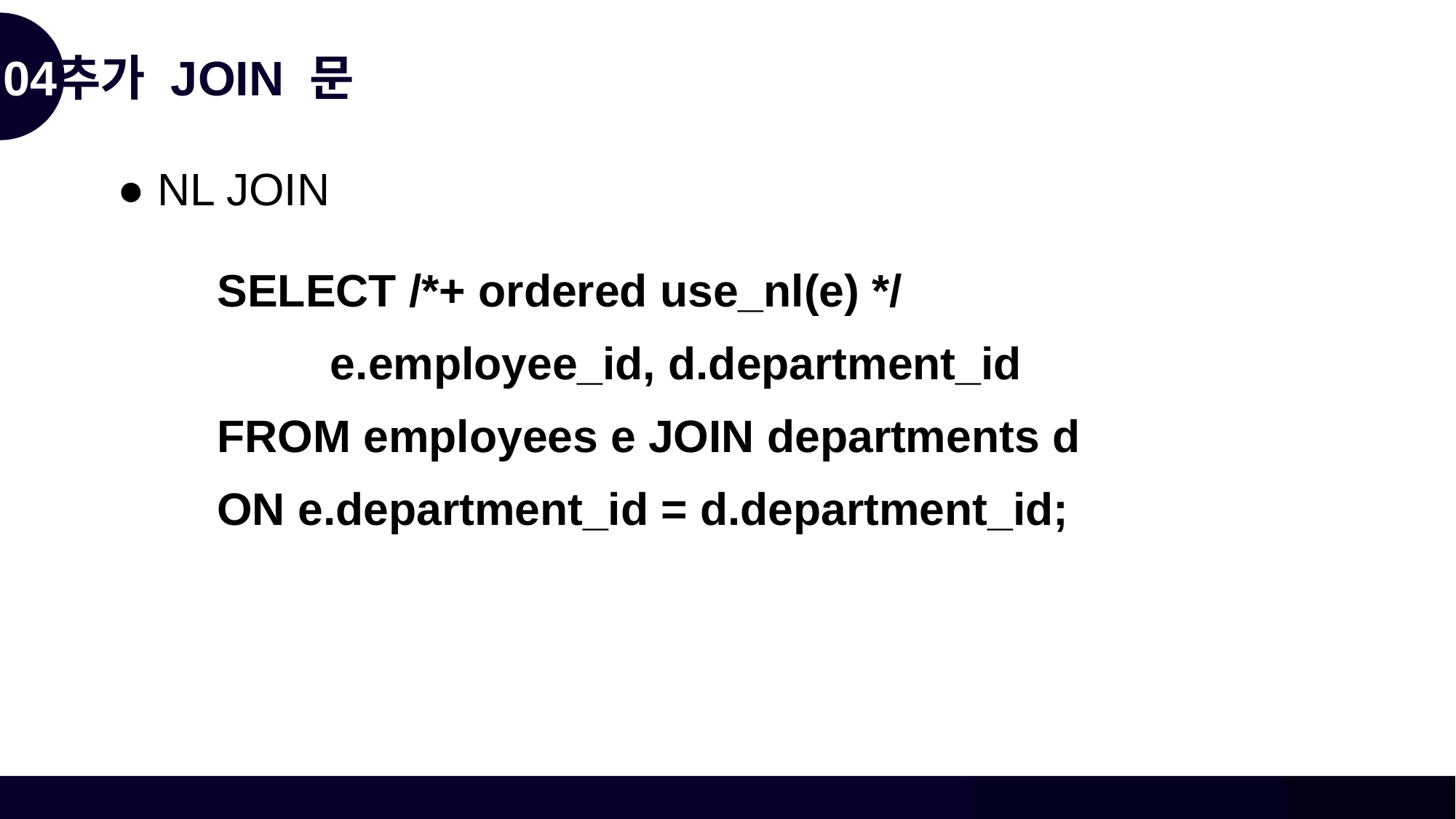

04
추가 JOIN 문
● NL JOIN
SELECT /*+ ordered use_nl(e) */
         e.employee_id, d.department_id
FROM employees e JOIN departments d
ON e.department_id = d.department_id;